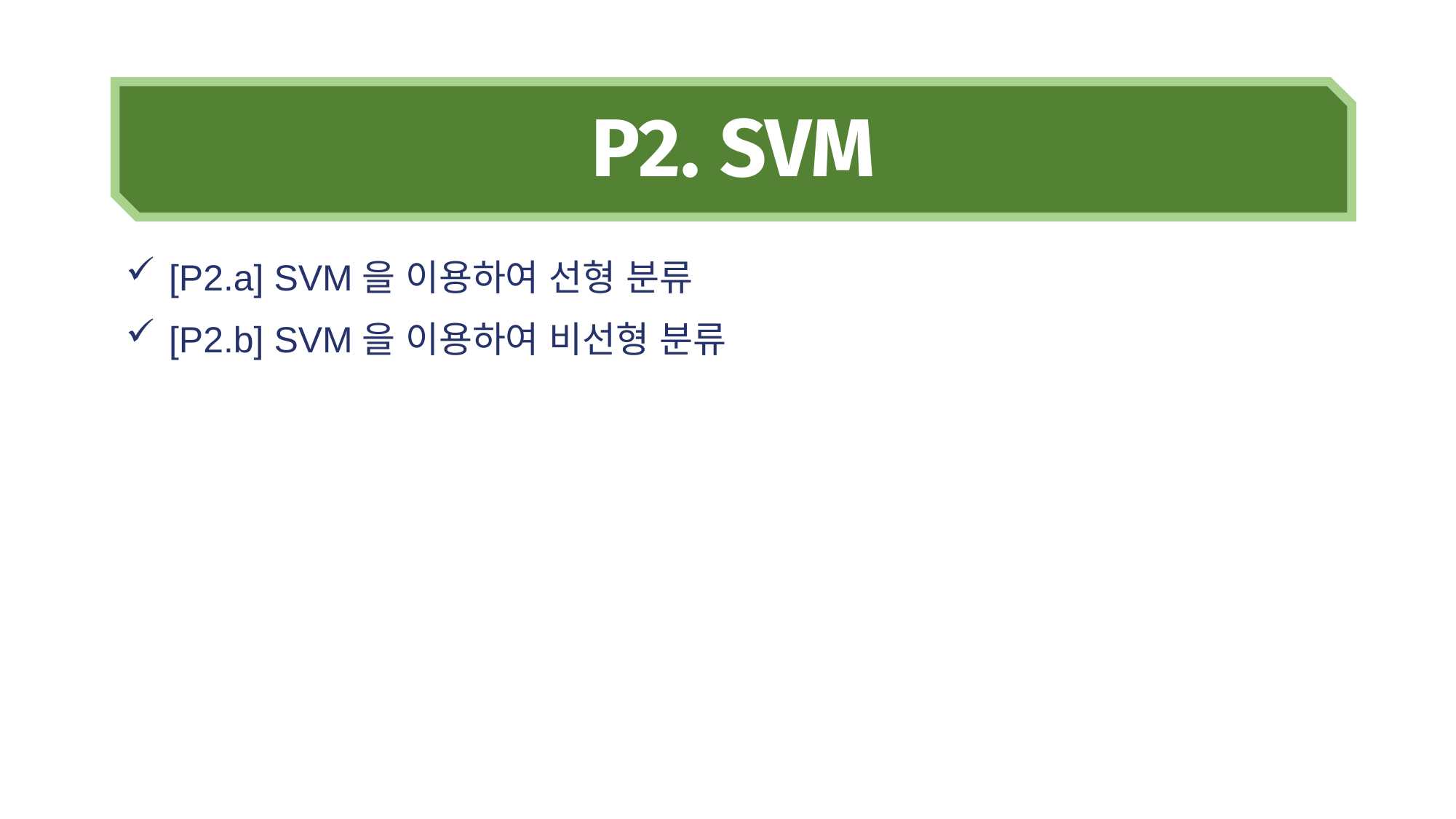

# P2. SVM
[P2.a] SVM을 이용하여 선형 분류
[P2.b] SVM을 이용하여 비선형 분류